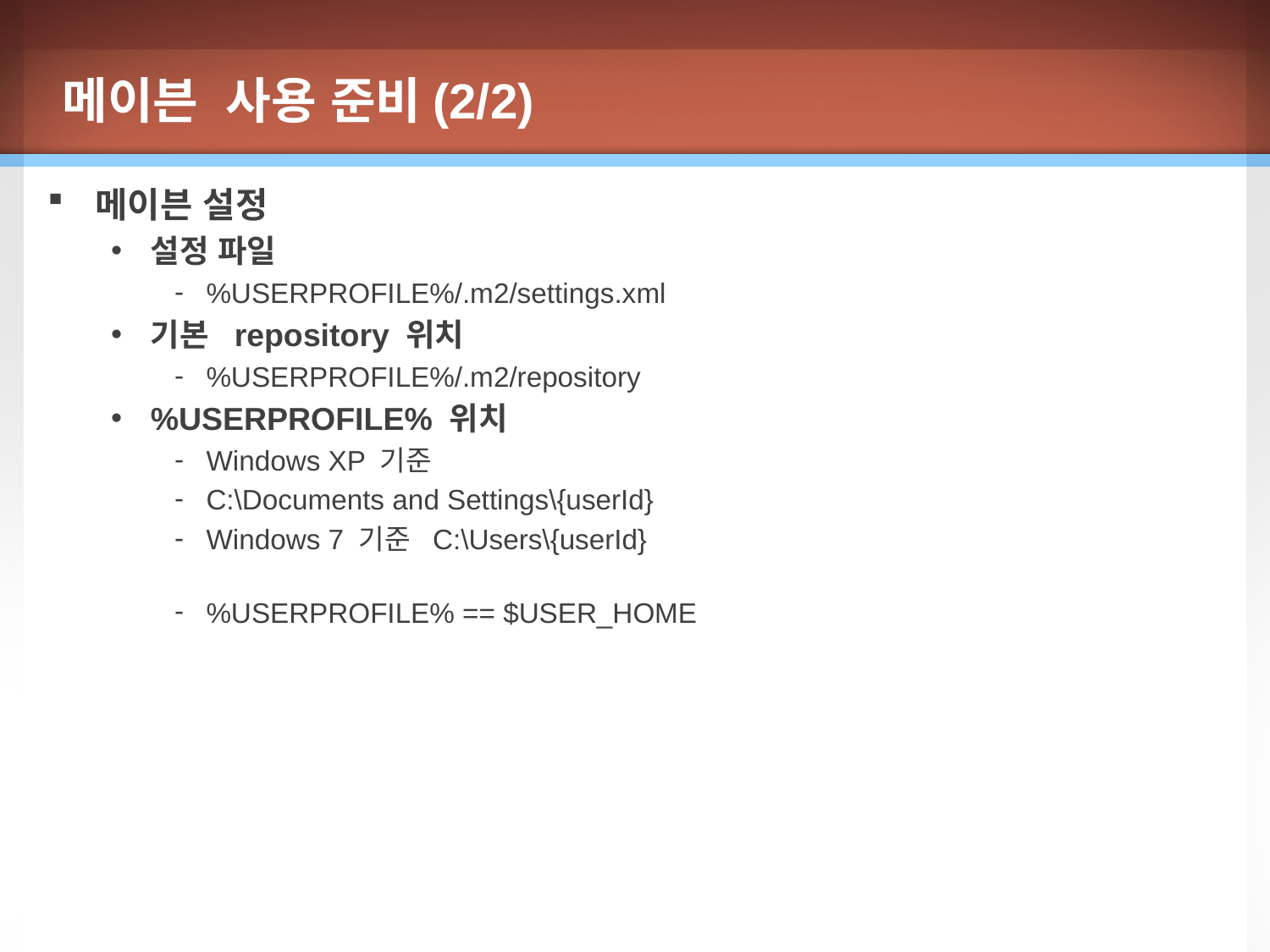

메이븐  사용 준비(2/2)
메이븐 설정
설정 파일
%USERPROFILE%/.m2/settings.xml
기본  repository 위치
%USERPROFILE%/.m2/repository
%USERPROFILE% 위치
Windows XP 기준
C:\Documents and Settings\{userId}
Windows 7 기준  C:\Users\{userId}
%USERPROFILE% == $USER_HOME